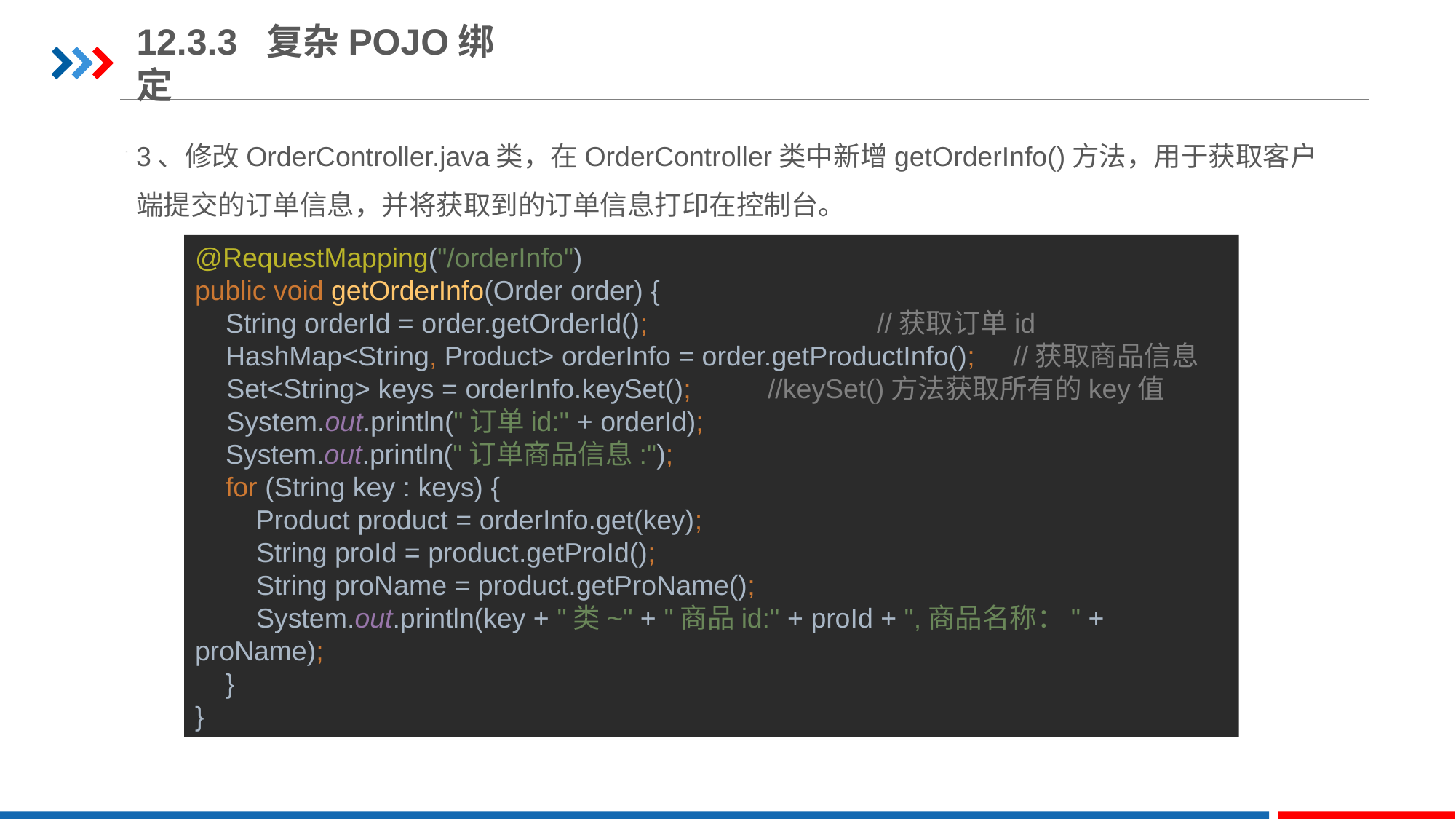

12.3.3  复杂POJO绑定
3、修改OrderController.java类，在OrderController类中新增getOrderInfo()方法，用于获取客户端提交的订单信息，并将获取到的订单信息打印在控制台。
STEP  02
@RequestMapping("/orderInfo")
public void getOrderInfo(Order order) {
    String orderId = order.getOrderId();                              //获取订单id
    HashMap<String, Product> orderInfo = order.getProductInfo();     //获取商品信息
    Set<String> keys = orderInfo.keySet();          //keySet()方法获取所有的key值
    System.out.println("订单id:" + orderId);
    System.out.println("订单商品信息:");
    for (String key : keys) {
        Product product = orderInfo.get(key);
        String proId = product.getProId();
        String proName = product.getProName();
        System.out.println(key + "类~" + "商品id:" + proId + ",商品名称：" + proName);
    }
}